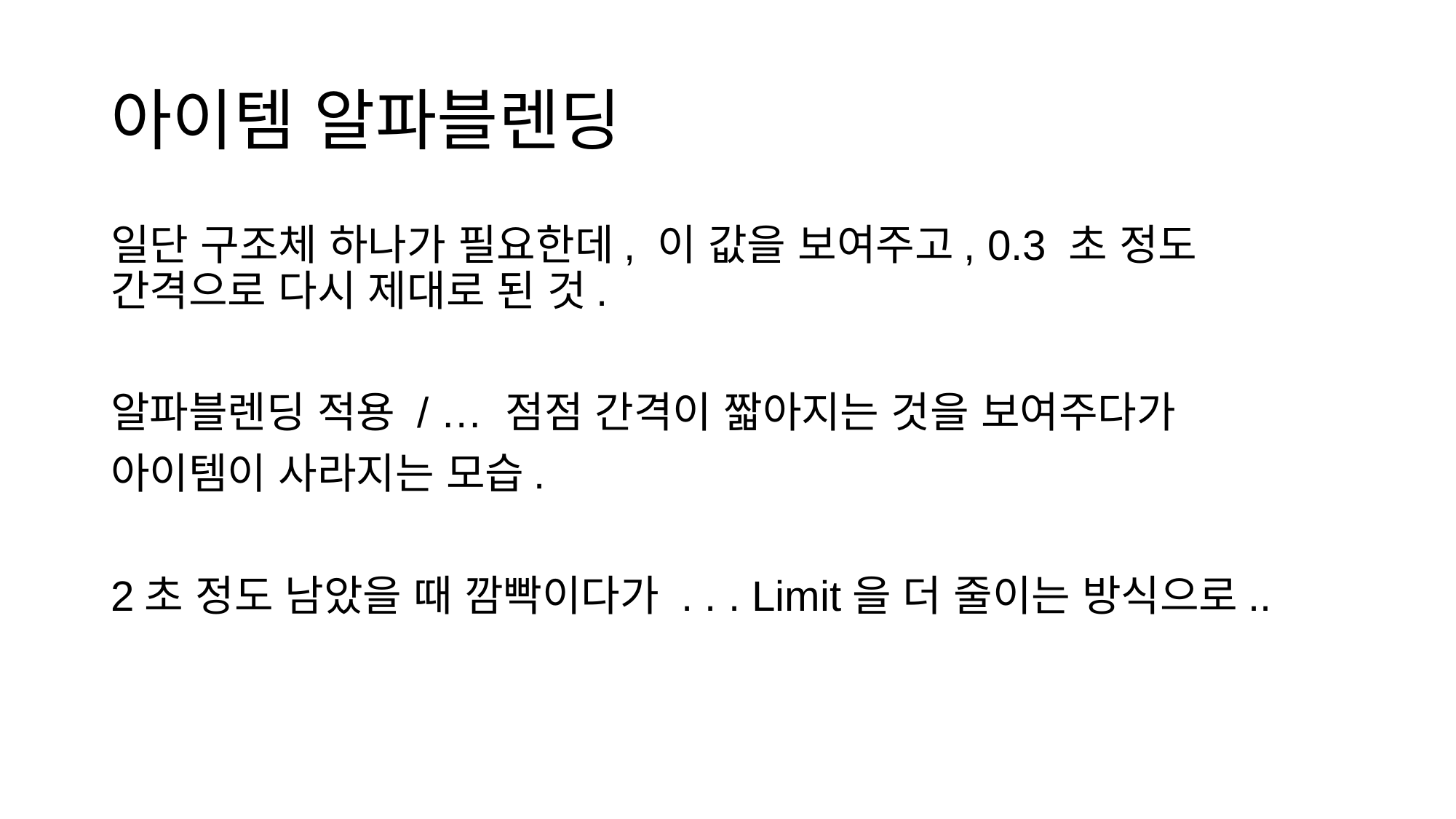

# 아이템 알파블렌딩
일단 구조체 하나가 필요한데, 이 값을 보여주고, 0.3 초 정도 간격으로 다시 제대로 된 것.

알파블렌딩 적용 / … 점점 간격이 짧아지는 것을 보여주다가
아이템이 사라지는 모습.

2초 정도 남았을 때 깜빡이다가 . . . Limit을 더 줄이는 방식으로..